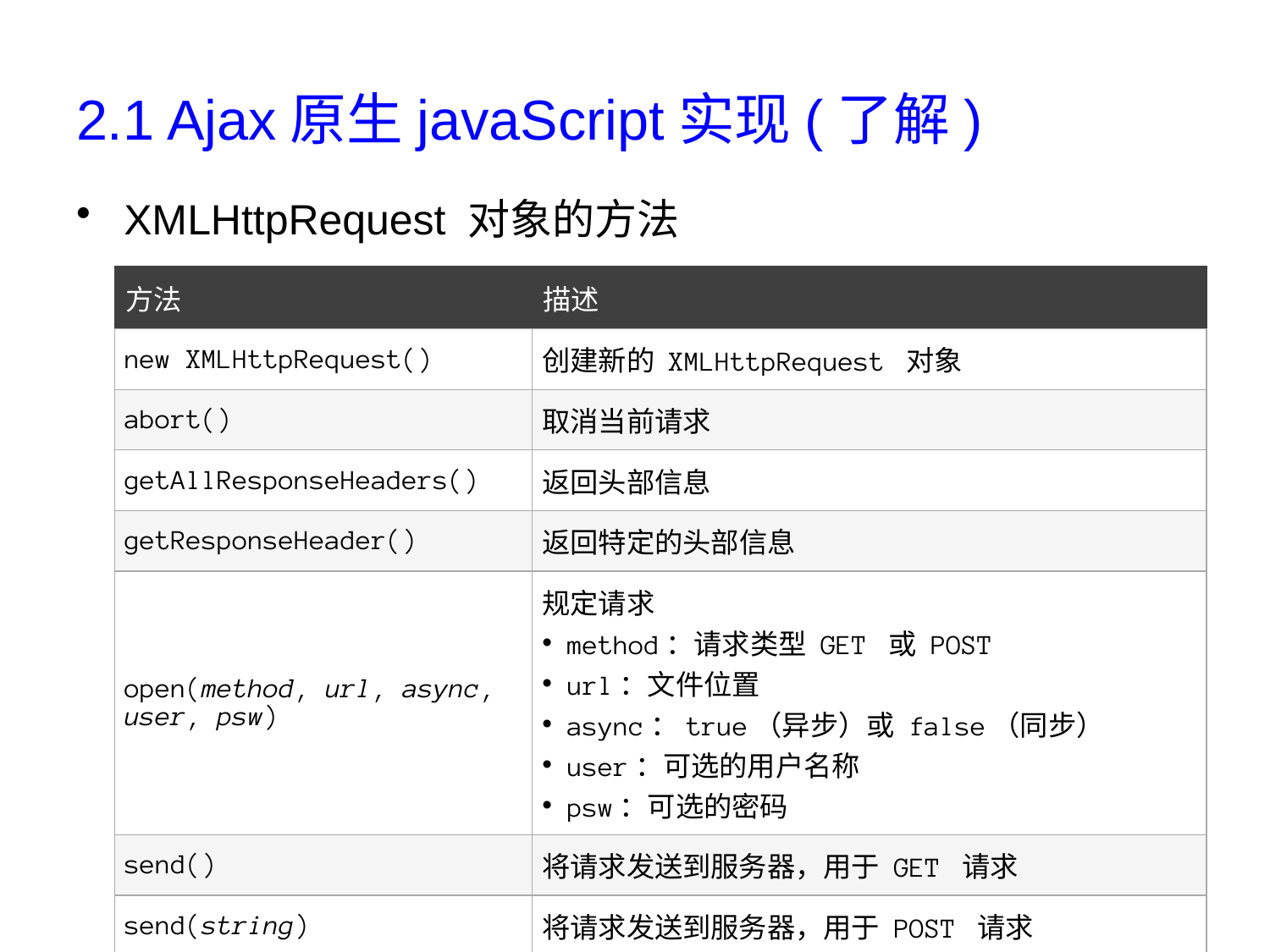

# 2.1 Ajax原生javaScript实现(了解)
XMLHttpRequest 对象的方法
| 方法 | 描述 |
| --- | --- |
| new XMLHttpRequest() | 创建新的 XMLHttpRequest 对象 |
| abort() | 取消当前请求 |
| getAllResponseHeaders() | 返回头部信息 |
| getResponseHeader() | 返回特定的头部信息 |
| open(method, url, async, user, psw) | 规定请求 method：请求类型 GET 或 POST url：文件位置 async：true（异步）或 false（同步） user：可选的用户名称 psw：可选的密码 |
| send() | 将请求发送到服务器，用于 GET 请求 |
| send(string) | 将请求发送到服务器，用于 POST 请求 |
| setRequestHeader() | 向要发送的报头添加标签/值对 |